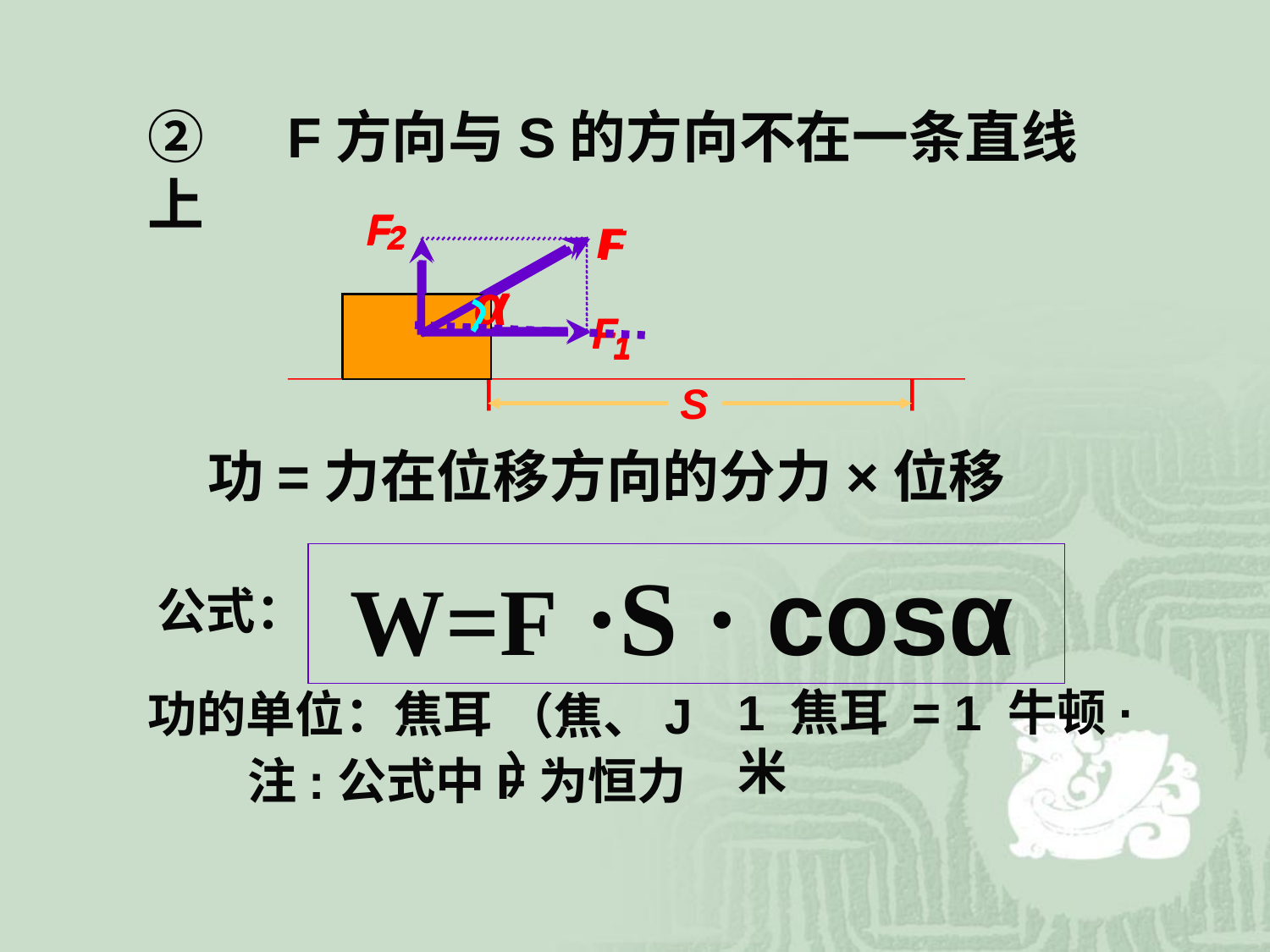

②　F方向与S的方向不在一条直线上
F
2

F
2

F

F
1

α

F

F
1

α

S

功=力在位移方向的分力×位移
 W=F ·S · cosα
公式：
1 焦耳 = 1 牛顿·米
功的单位：焦耳
（焦、J）
注:公式中F为恒力